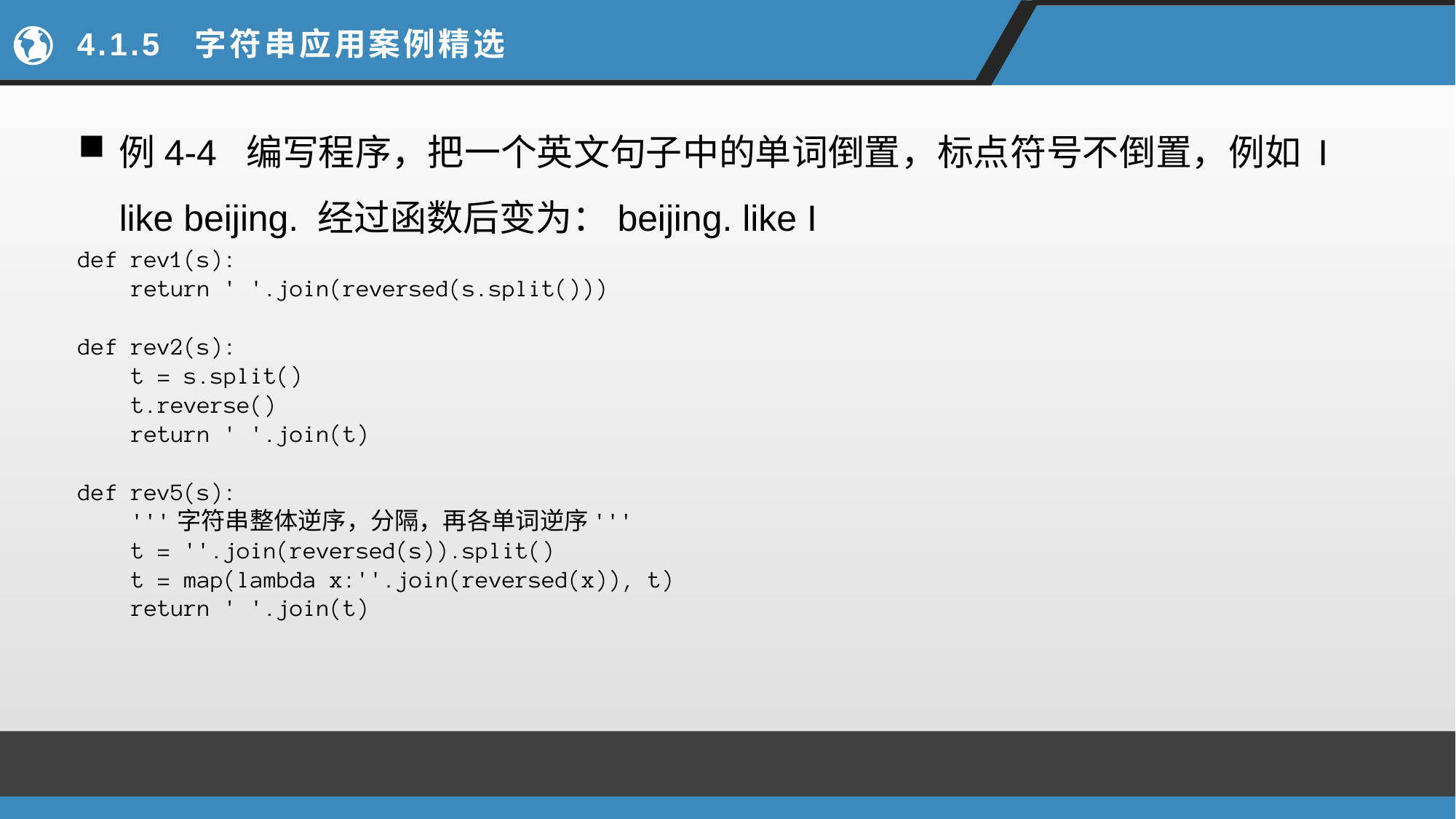

# 4.1.5  字符串应用案例精选

例4-4  编写程序，把一个英文句子中的单词倒置，标点符号不倒置，例如 I like beijing. 经过函数后变为：beijing. like I
def rev1(s):
    return ' '.join(reversed(s.split()))

def rev2(s):
    t = s.split()
    t.reverse()
    return ' '.join(t)

def rev5(s):
    '''字符串整体逆序，分隔，再各单词逆序'''
    t = ''.join(reversed(s)).split()
    t = map(lambda x:''.join(reversed(x)), t)
    return ' '.join(t)
64